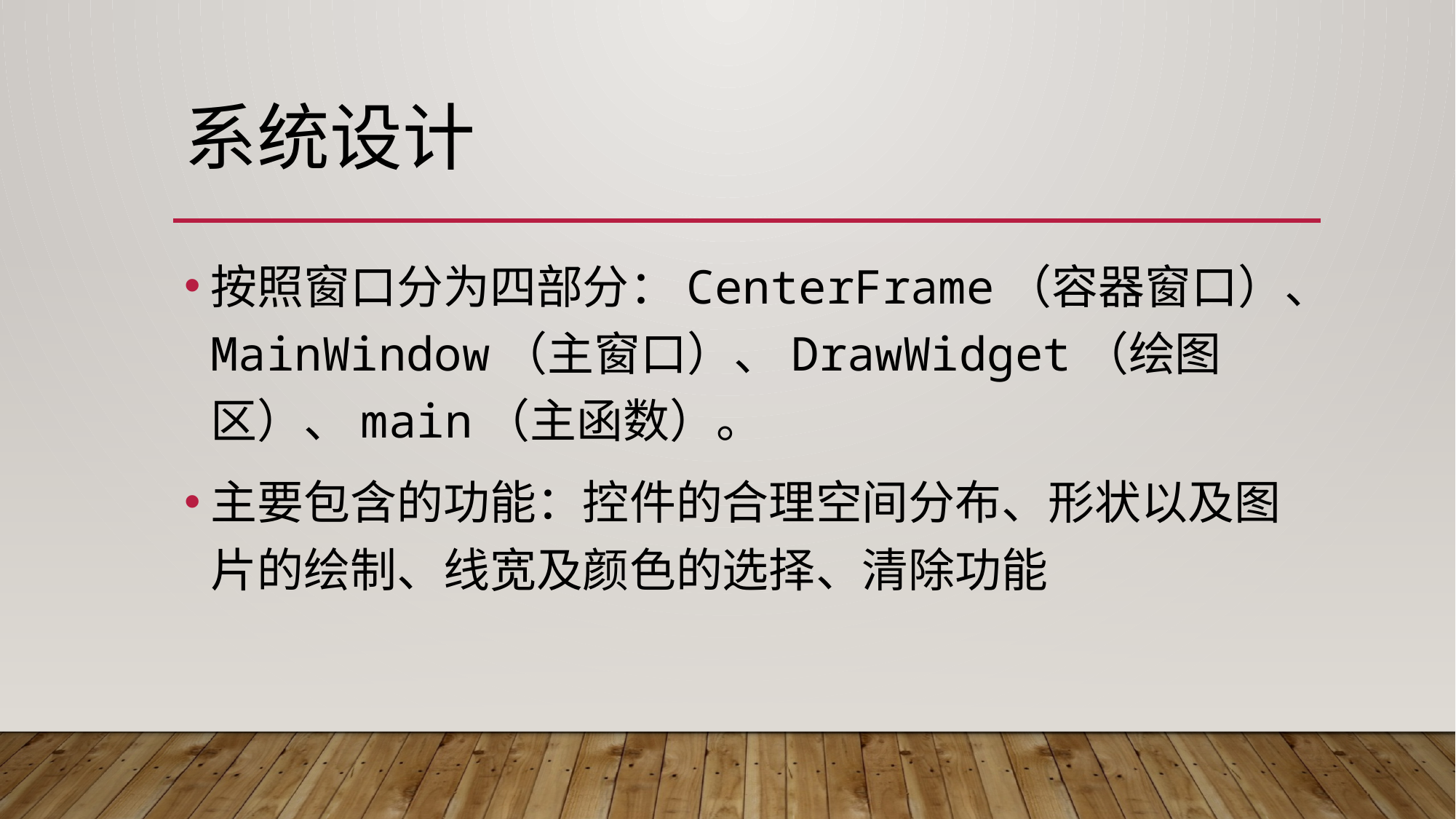

# 系统设计
按照窗口分为四部分：CenterFrame（容器窗口）、MainWindow（主窗口）、DrawWidget（绘图区）、main（主函数）。
主要包含的功能：控件的合理空间分布、形状以及图片的绘制、线宽及颜色的选择、清除功能